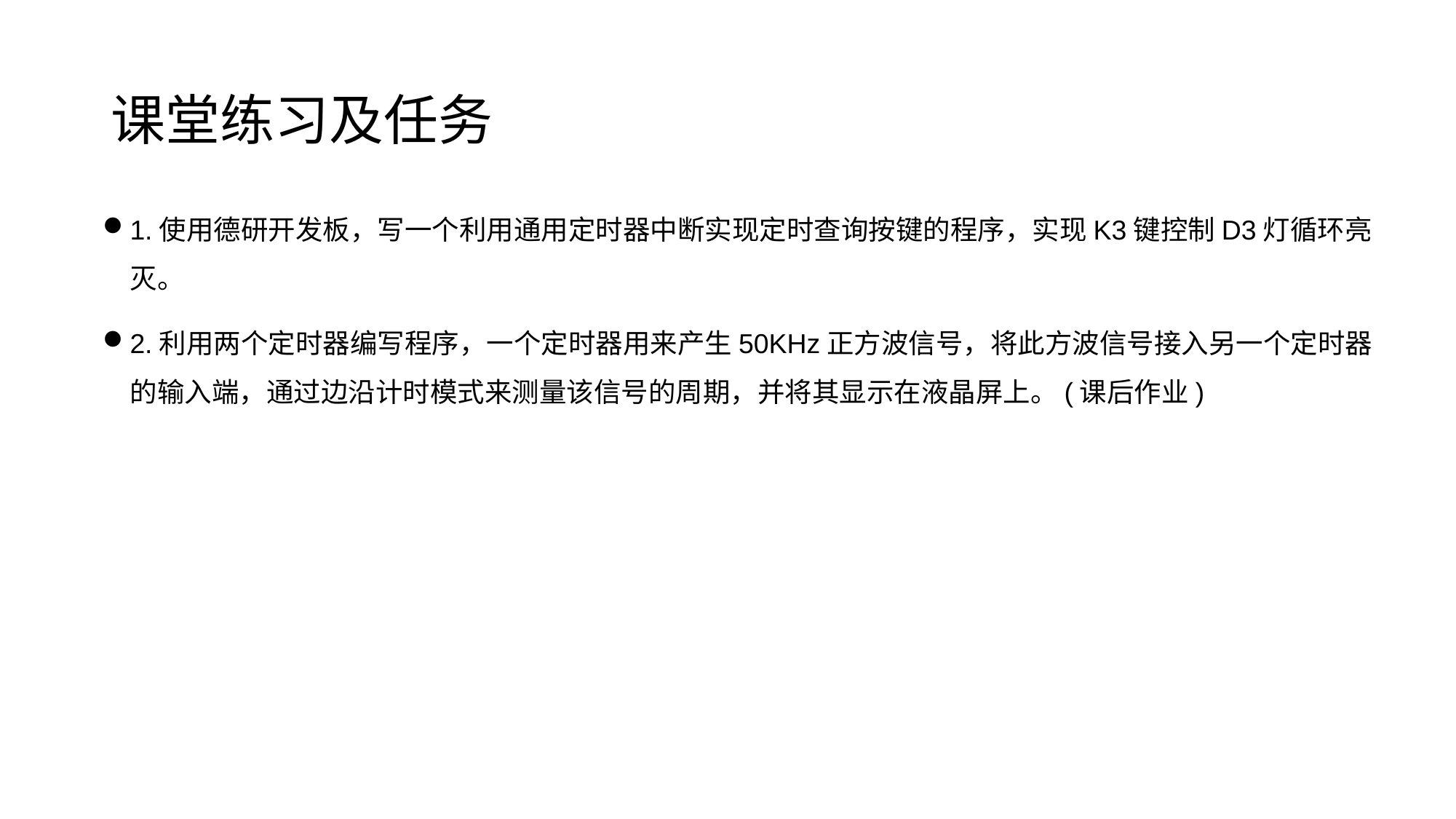

# 课堂练习及任务
1.使用德研开发板，写一个利用通用定时器中断实现定时查询按键的程序，实现K3键控制D3灯循环亮灭。
2.利用两个定时器编写程序，一个定时器用来产生50KHz正方波信号，将此方波信号接入另一个定时器的输入端，通过边沿计时模式来测量该信号的周期，并将其显示在液晶屏上。(课后作业)